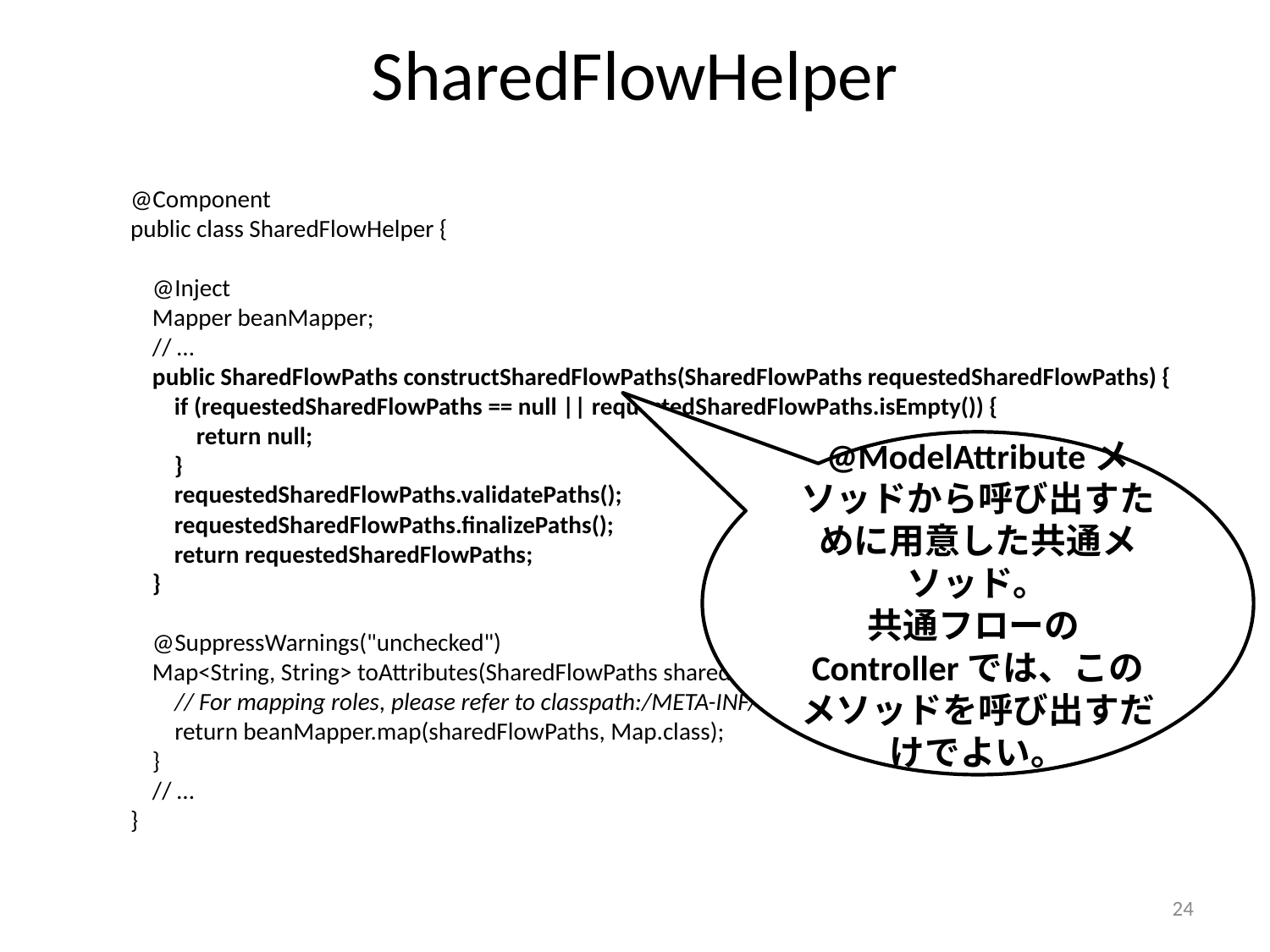

# SharedFlowHelper
@Component
public class SharedFlowHelper {
    @Inject
    Mapper beanMapper;
    // …
    public SharedFlowPaths constructSharedFlowPaths(SharedFlowPaths requestedSharedFlowPaths) {
        if (requestedSharedFlowPaths == null || requestedSharedFlowPaths.isEmpty()) {
            return null;
        }
        requestedSharedFlowPaths.validatePaths();
        requestedSharedFlowPaths.finalizePaths();
        return requestedSharedFlowPaths;
    }
    @SuppressWarnings("unchecked")
    Map<String, String> toAttributes(SharedFlowPaths sharedFlowPaths) {
        // For mapping roles, please refer to classpath:/META-INF/dozer/sharedScreenFlow-mapping.xml
        return beanMapper.map(sharedFlowPaths, Map.class);
    }
    // …
}
@ModelAttributeメソッドから呼び出すために用意した共通メソッド。
共通フローのControllerでは、このメソッドを呼び出すだけでよい。
24